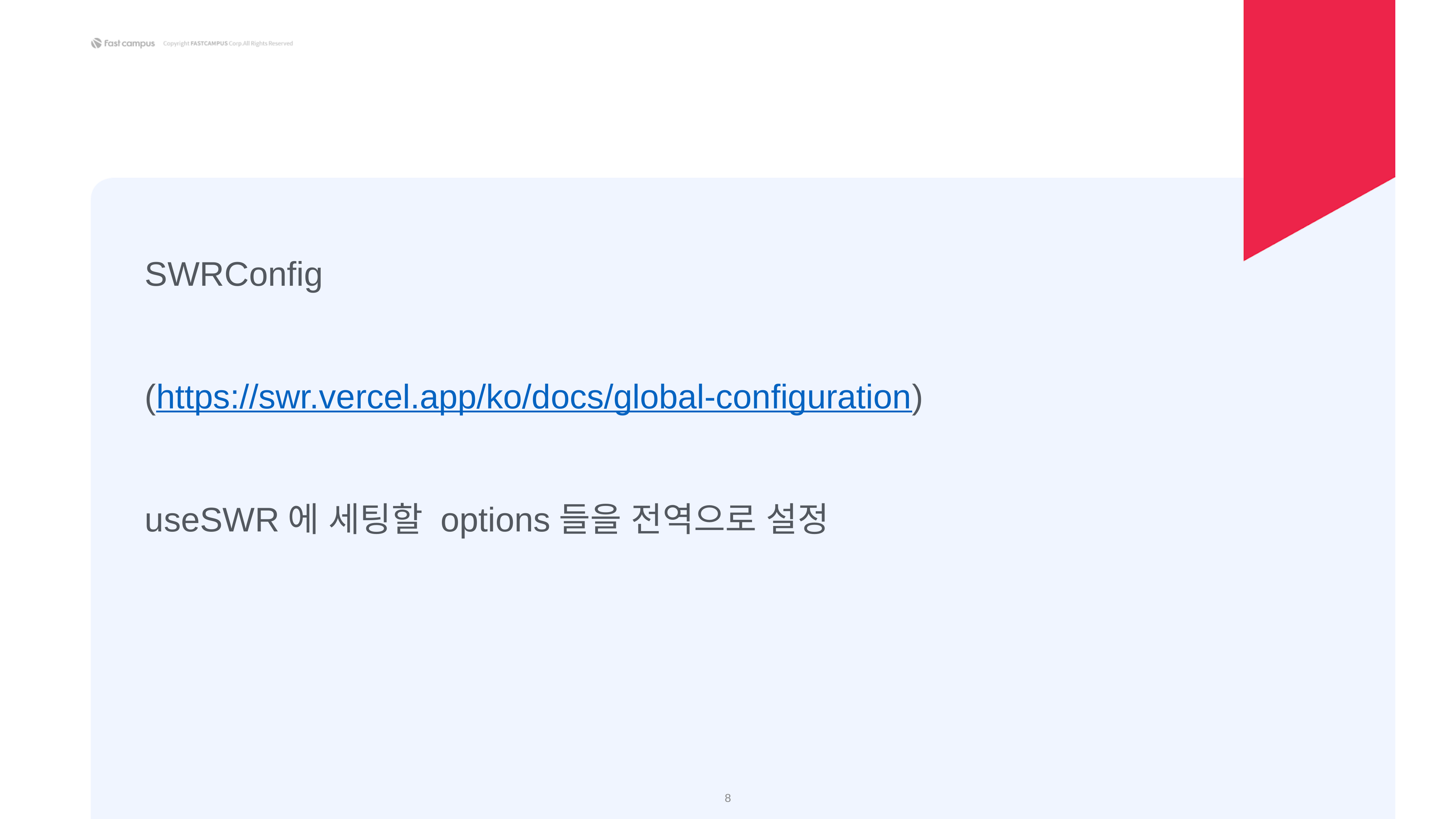

SWRConfig

(https://swr.vercel.app/ko/docs/global-configuration)

useSWR에 세팅할 options들을 전역으로 설정

8